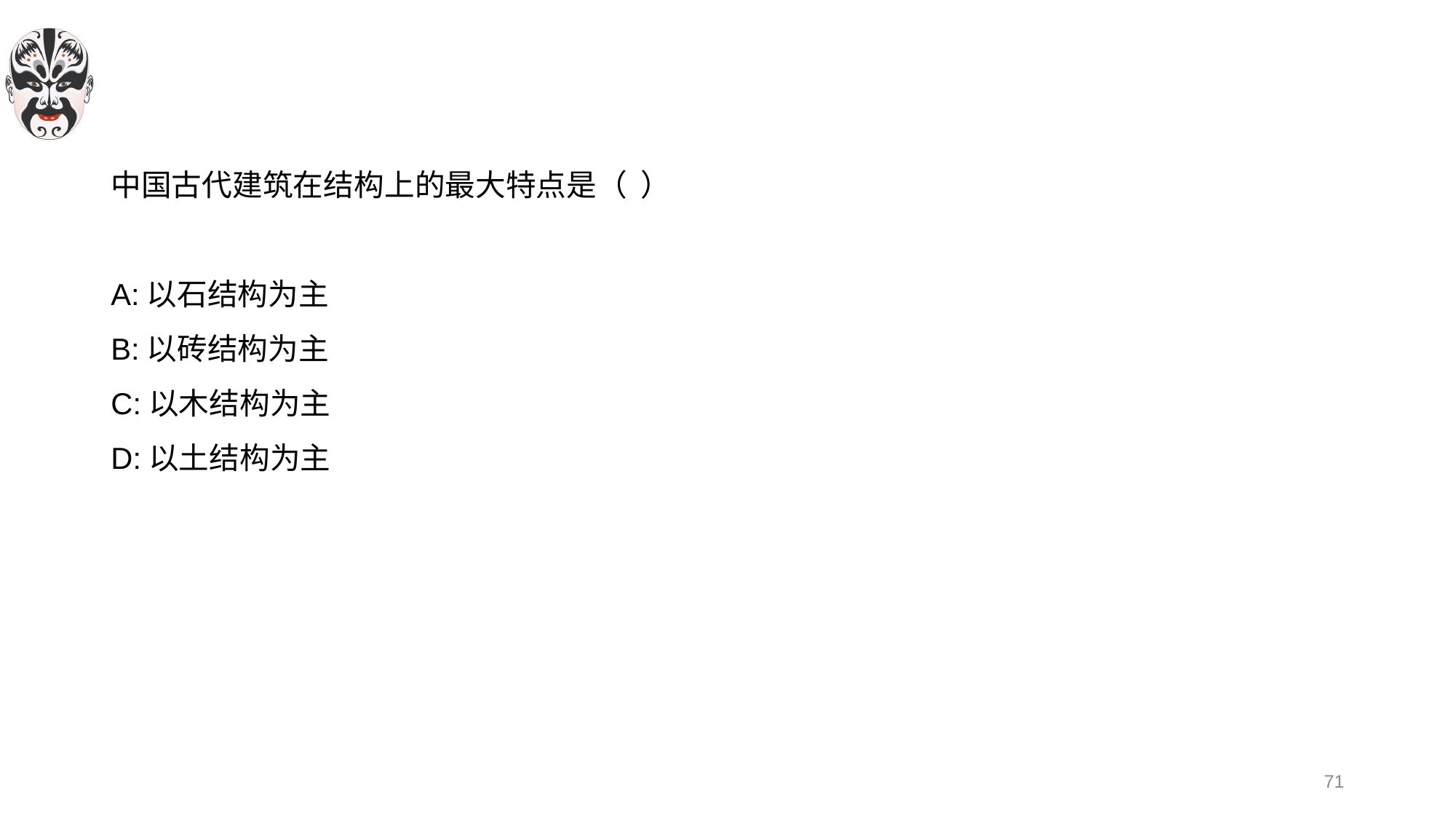

#
中国古代建筑在结构上的最大特点是（  ）

A:以石结构为主
B:以砖结构为主
C:以木结构为主
D:以土结构为主

71